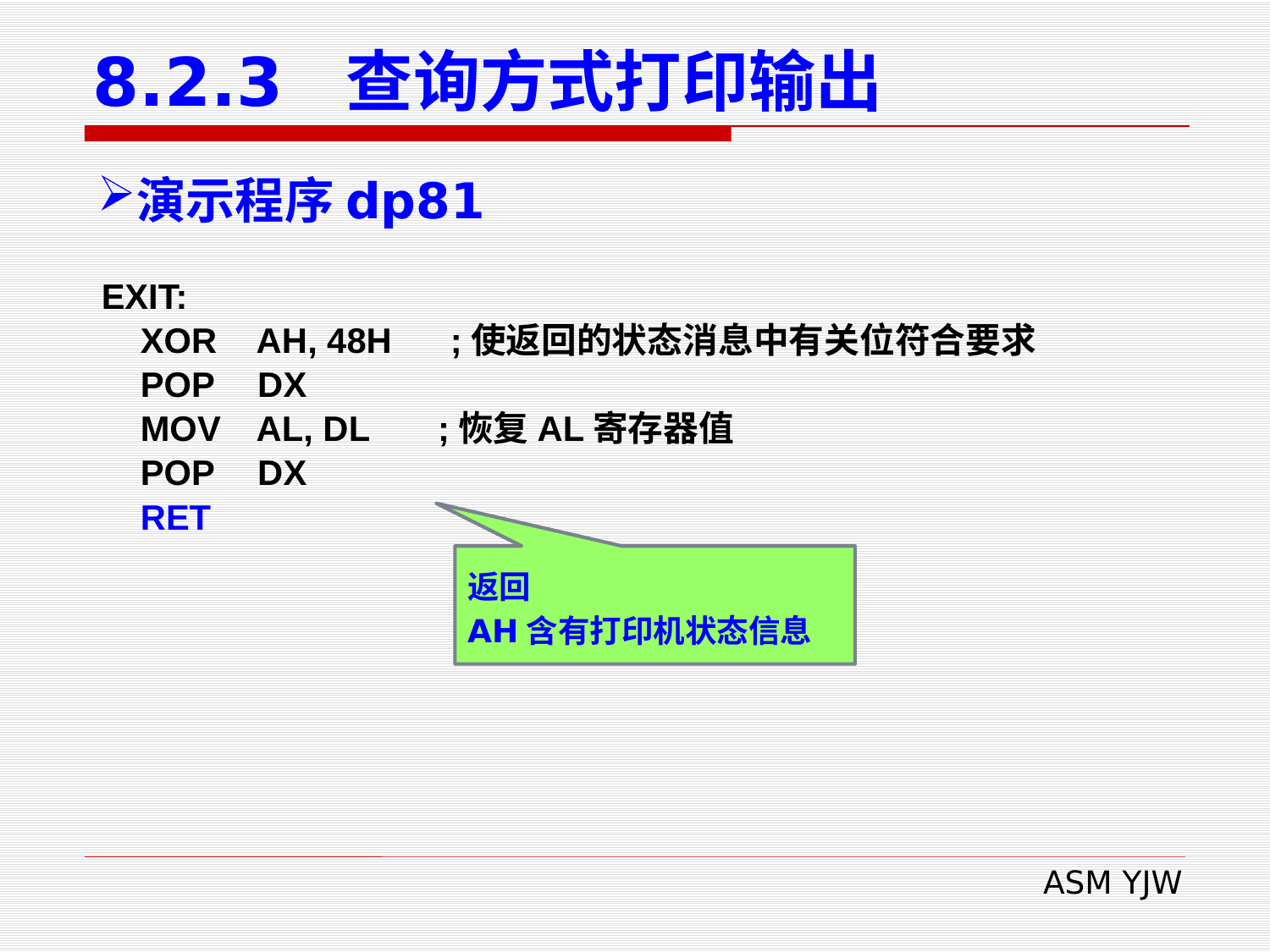

# 8.2.3  查询方式打印输出
演示程序dp81
EXIT:
    XOR	   AH, 48H      ;使返回的状态消息中有关位符合要求
    POP	   DX
    MOV	   AL, DL       ;恢复AL寄存器值
    POP	   DX
    RET
返回
AH含有打印机状态信息